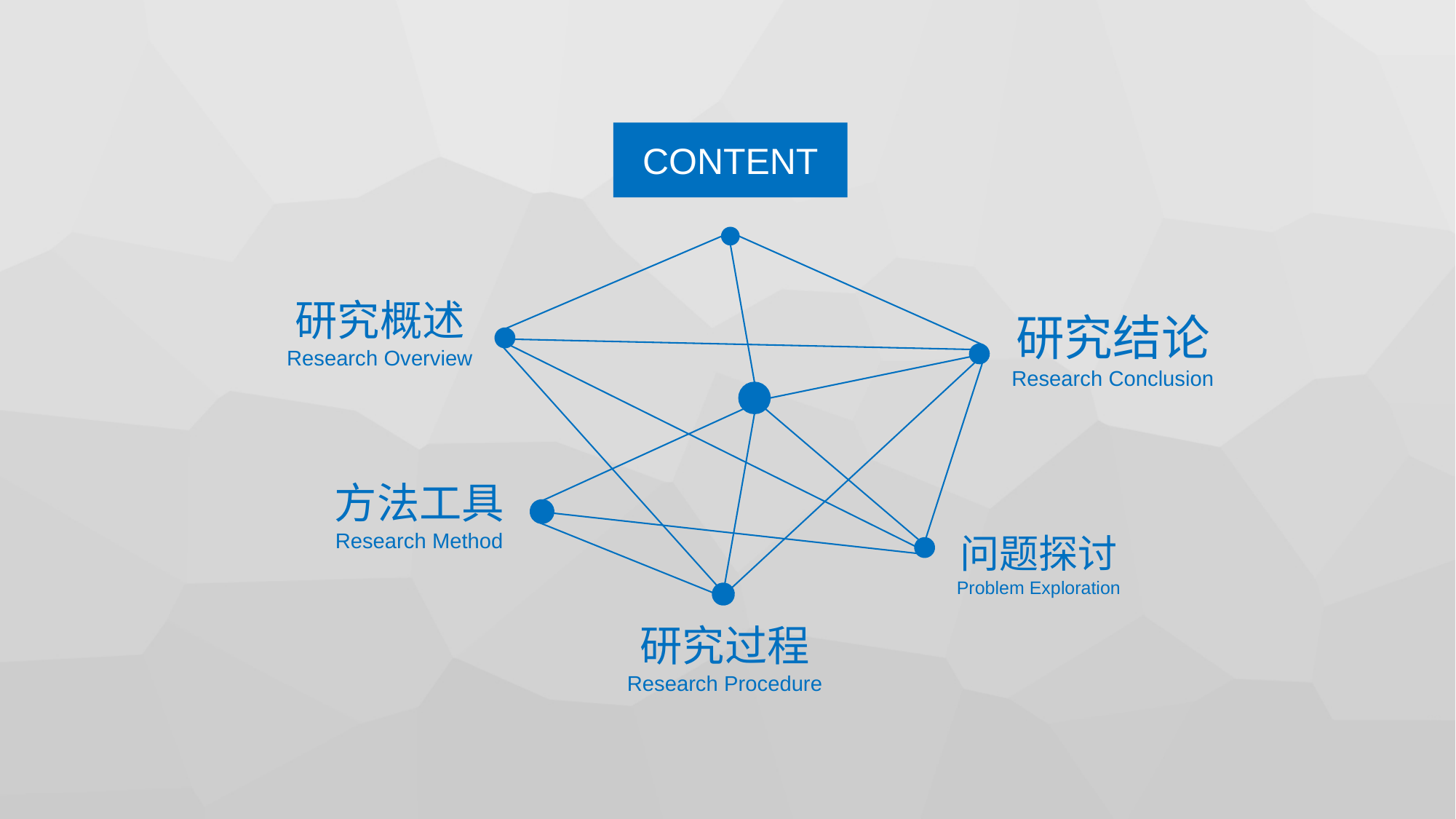

CONTENT

研究概述
Research Overview
研究结论
Research Conclusion

方法工具
Research Method

问题探讨
Problem Exploration

研究过程
Research Procedure